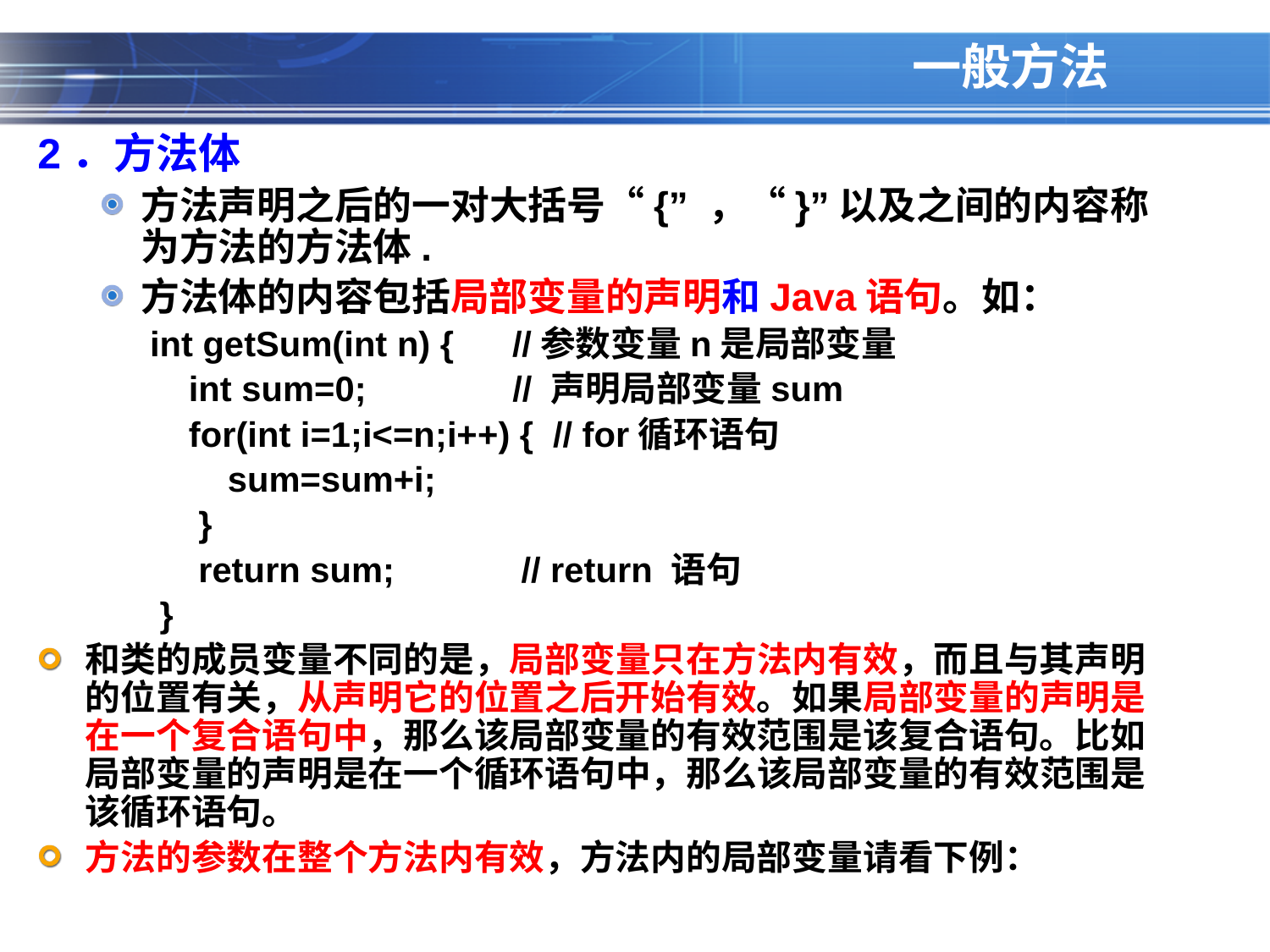

# 一般方法
2．方法体
方法声明之后的一对大括号“{” ，“}”以及之间的内容称为方法的方法体.
方法体的内容包括局部变量的声明和Java语句。如：
     int getSum(int n) {      //参数变量n是局部变量
         int sum=0;               // 声明局部变量sum
         for(int i=1;i<=n;i++) {  // for循环语句
             sum=sum+i;
          }
          return sum;             // return 语句
      }
和类的成员变量不同的是，局部变量只在方法内有效，而且与其声明的位置有关，从声明它的位置之后开始有效。如果局部变量的声明是在一个复合语句中，那么该局部变量的有效范围是该复合语句。比如局部变量的声明是在一个循环语句中，那么该局部变量的有效范围是该循环语句。
方法的参数在整个方法内有效，方法内的局部变量请看下例：